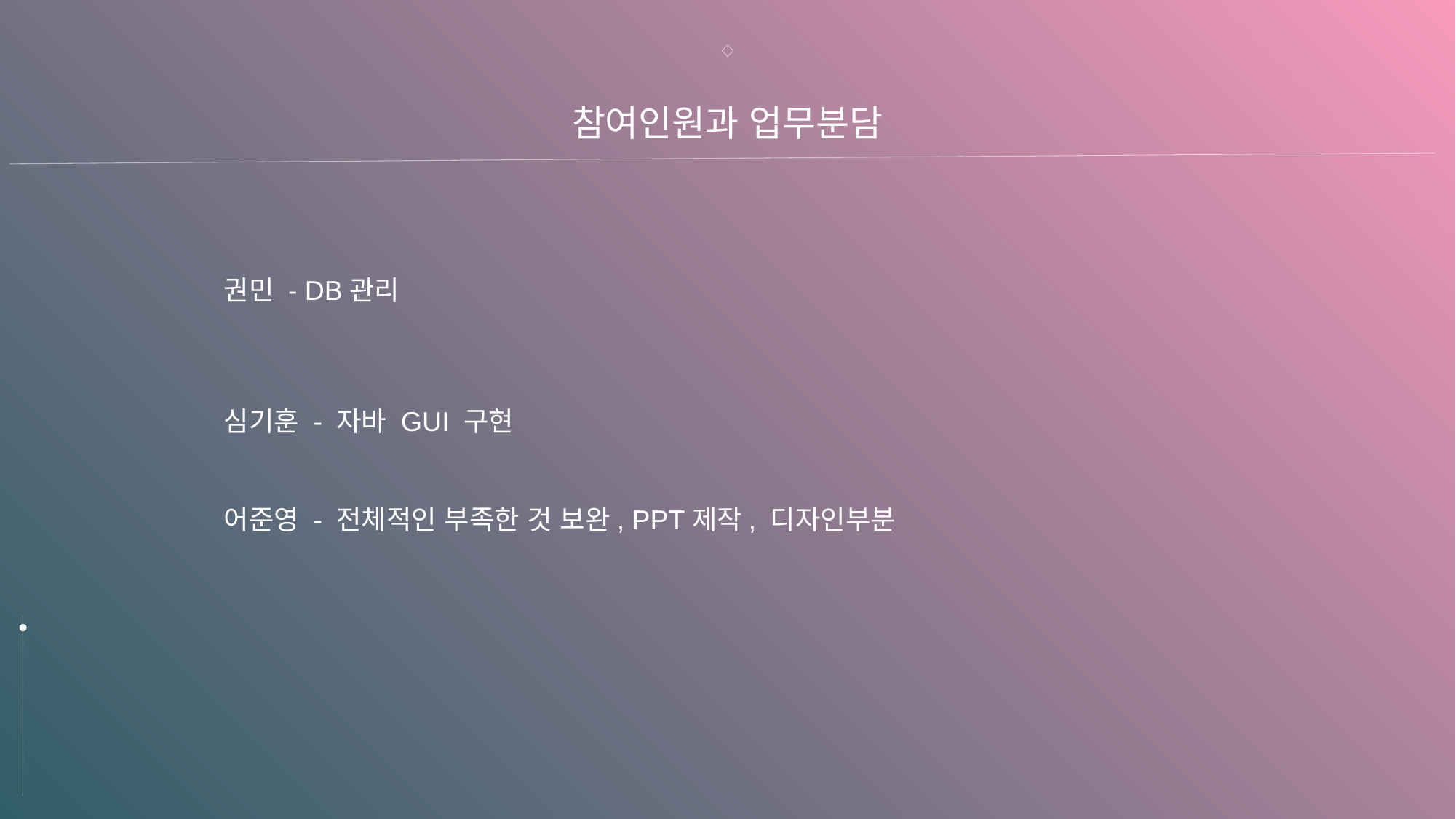

# 참여인원과 업무분담
권민 - DB관리

심기훈 - 자바 GUI 구현

어준영 - 전체적인 부족한 것 보완, PPT제작, 디자인부분

4